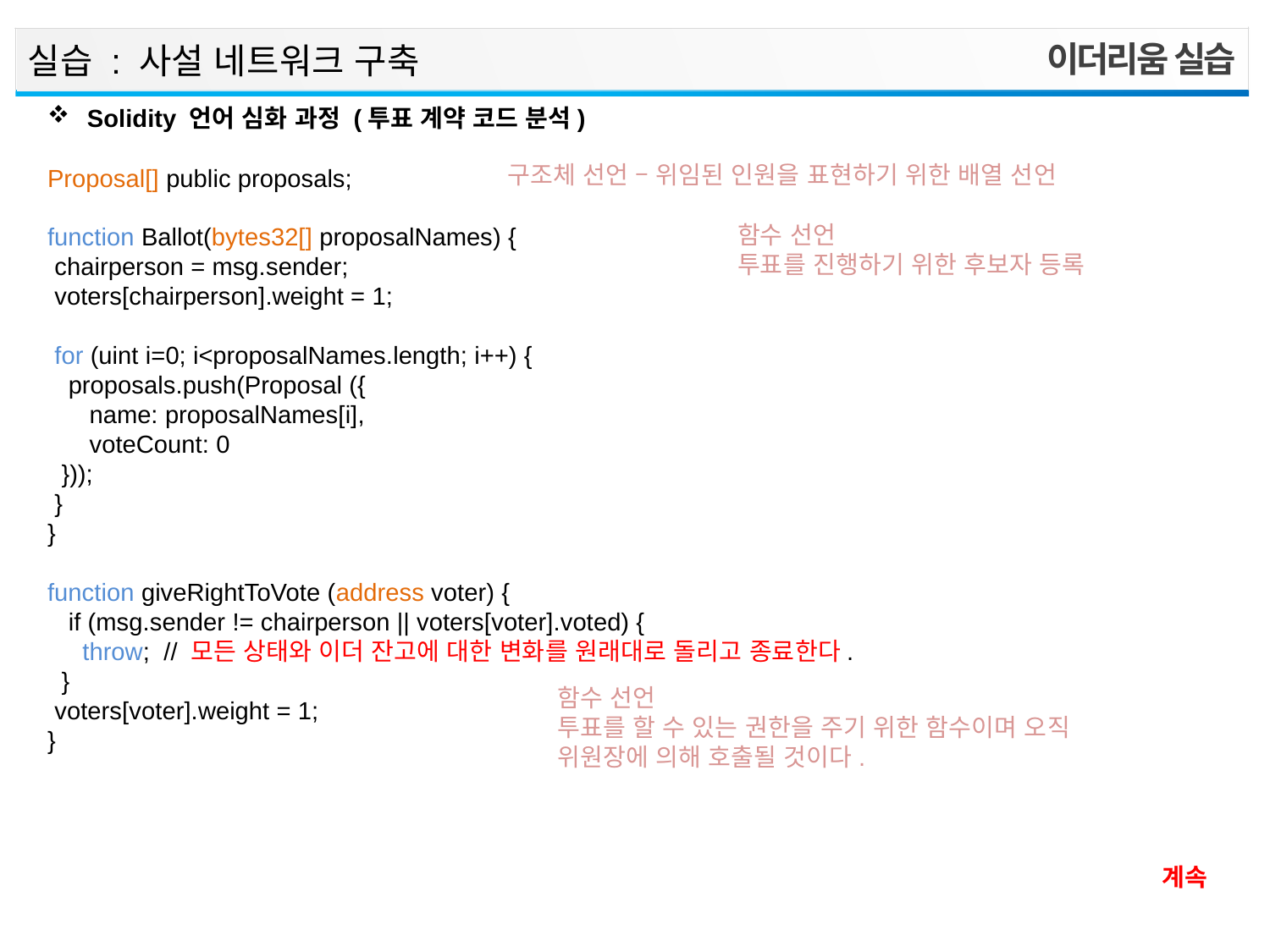

이더리움 실습
실습 : 사설 네트워크 구축
Solidity 언어 심화 과정 (투표 계약 코드 분석)
구조체 선언 – 위임된 인원을 표현하기 위한 배열 선언
Proposal[] public proposals;

function Ballot(bytes32[] proposalNames) {
 chairperson = msg.sender;
 voters[chairperson].weight = 1;

 for (uint i=0; i<proposalNames.length; i++) {
   proposals.push(Proposal ({
      name: proposalNames[i],
      voteCount: 0
  }));
 }
}

function giveRightToVote (address voter) {
   if (msg.sender != chairperson || voters[voter].voted) {
     throw;  // 모든 상태와 이더 잔고에 대한 변화를 원래대로 돌리고 종료한다.
  }
 voters[voter].weight = 1;
}
함수 선언
투표를 진행하기 위한 후보자 등록
함수 선언
투표를 할 수 있는 권한을 주기 위한 함수이며 오직 위원장에 의해 호출될 것이다.
계속